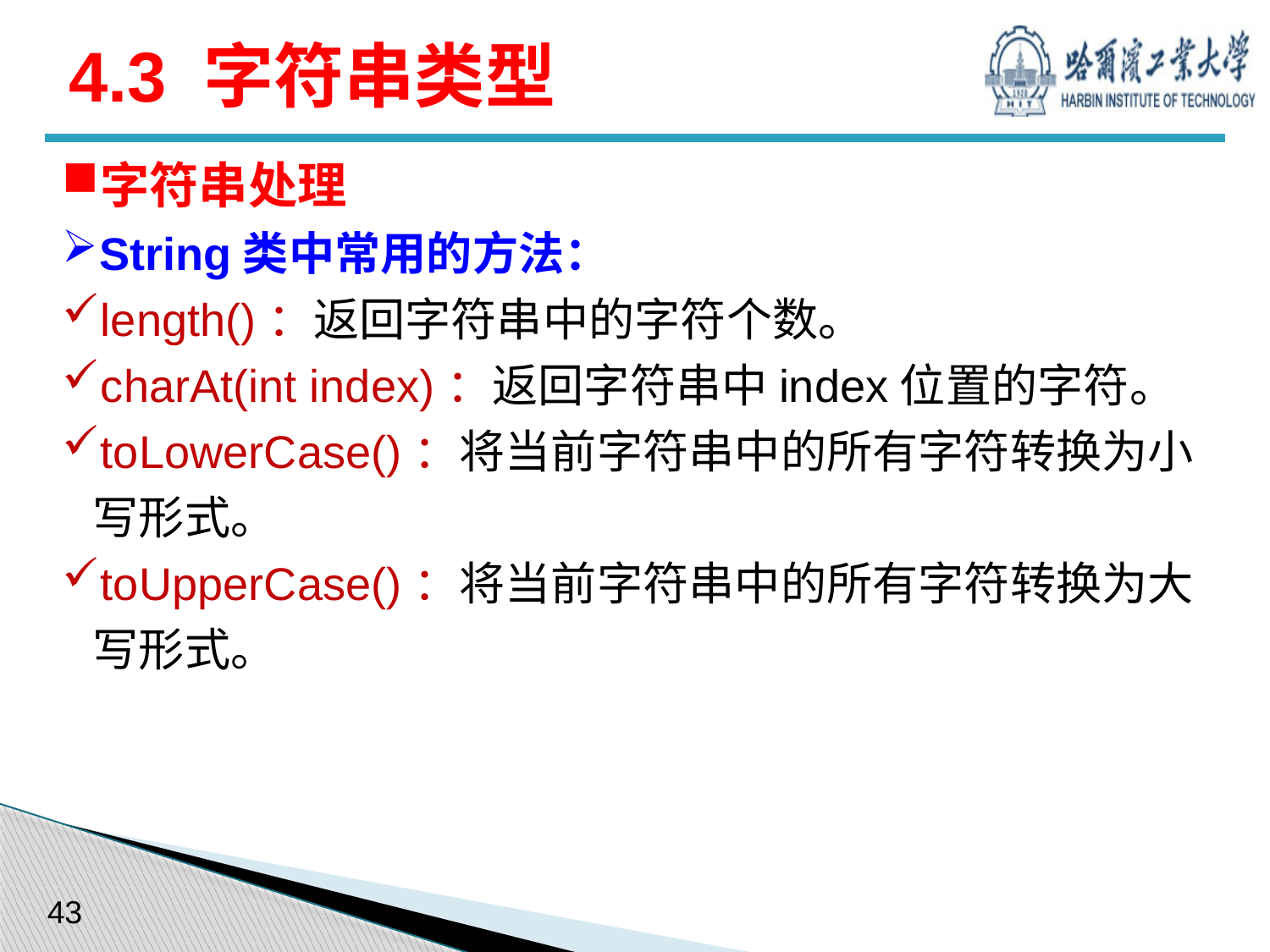

# 4.3 字符串类型
字符串处理
String类中常用的方法：
length()：返回字符串中的字符个数。
charAt(int index)：返回字符串中index位置的字符。
toLowerCase()：将当前字符串中的所有字符转换为小写形式。
toUpperCase()：将当前字符串中的所有字符转换为大写形式。